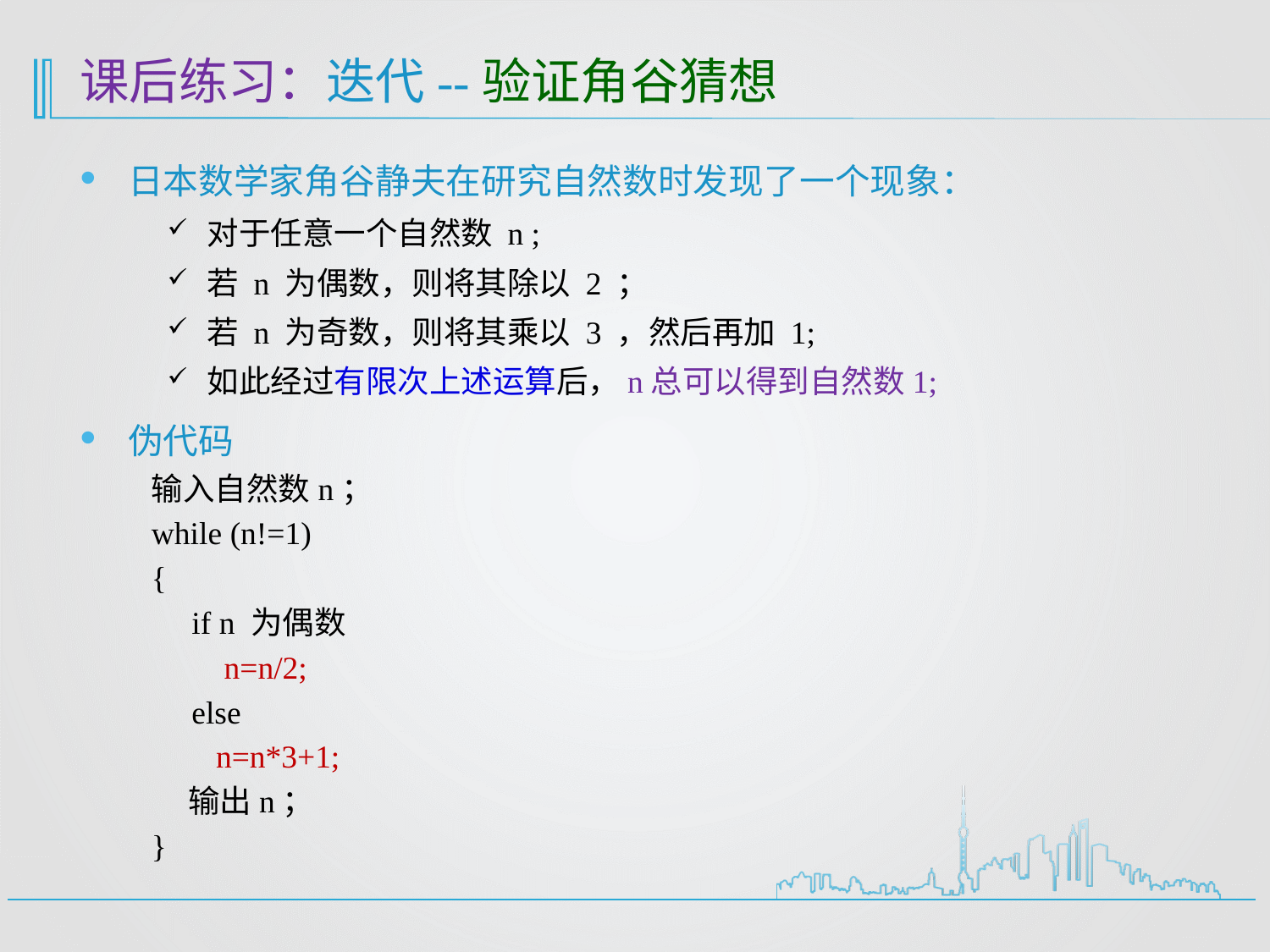

# 课后练习：迭代--验证角谷猜想
日本数学家角谷静夫在研究自然数时发现了一个现象：
对于任意一个自然数 n ;
若 n 为偶数，则将其除以 2 ；
若 n 为奇数，则将其乘以 3 ，然后再加 1;
如此经过有限次上述运算后，n总可以得到自然数1;
伪代码
输入自然数n；
while (n!=1)
{
     if n 为偶数
         n=n/2;
     else
        n=n*3+1;
    输出n；
}